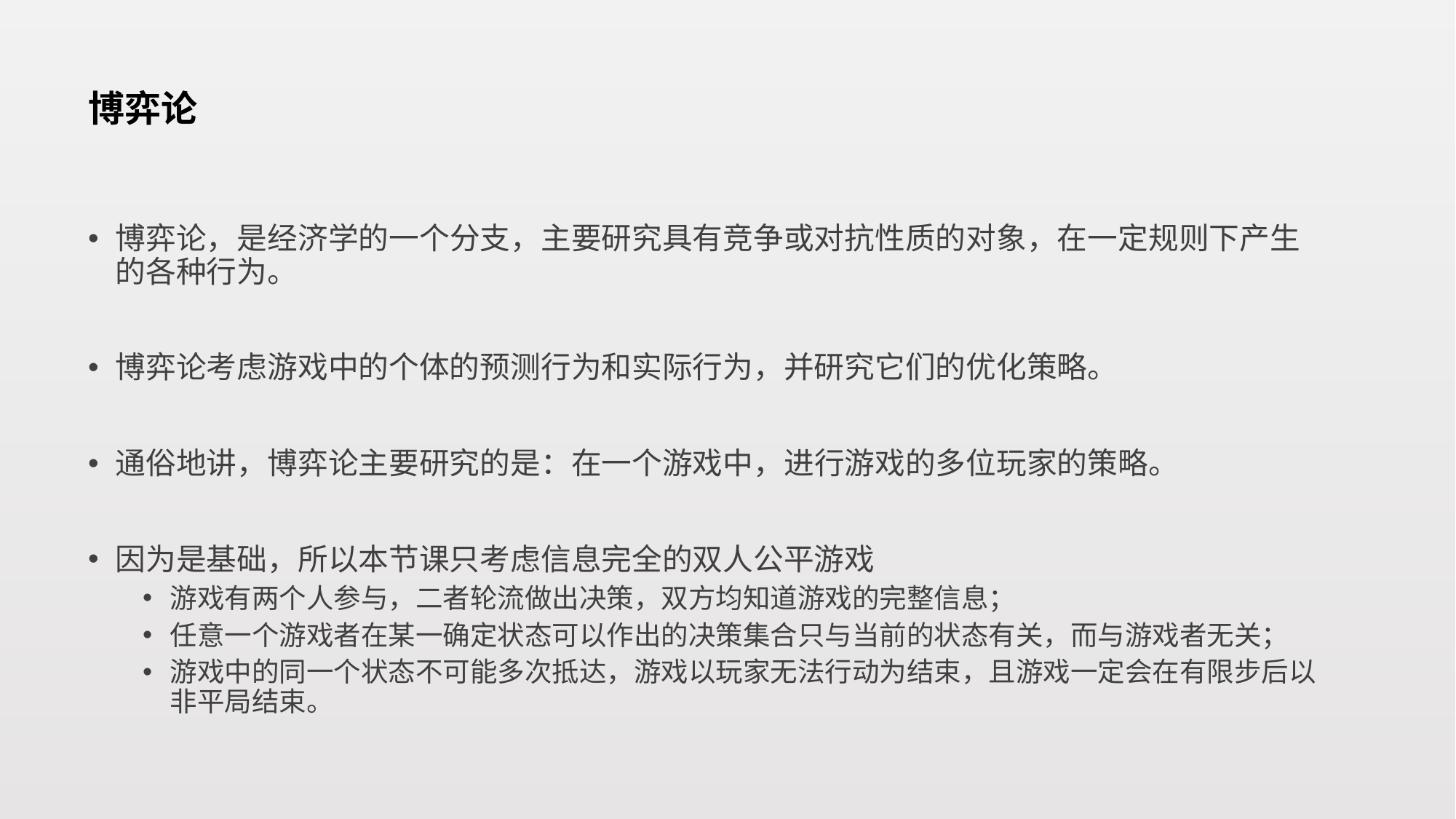

# 博弈论
博弈论，是经济学的一个分支，主要研究具有竞争或对抗性质的对象，在一定规则下产生的各种行为。

博弈论考虑游戏中的个体的预测行为和实际行为，并研究它们的优化策略。

通俗地讲，博弈论主要研究的是：在一个游戏中，进行游戏的多位玩家的策略。

因为是基础，所以本节课只考虑信息完全的双人公平游戏
游戏有两个人参与，二者轮流做出决策，双方均知道游戏的完整信息；
任意一个游戏者在某一确定状态可以作出的决策集合只与当前的状态有关，而与游戏者无关；
游戏中的同一个状态不可能多次抵达，游戏以玩家无法行动为结束，且游戏一定会在有限步后以非平局结束。